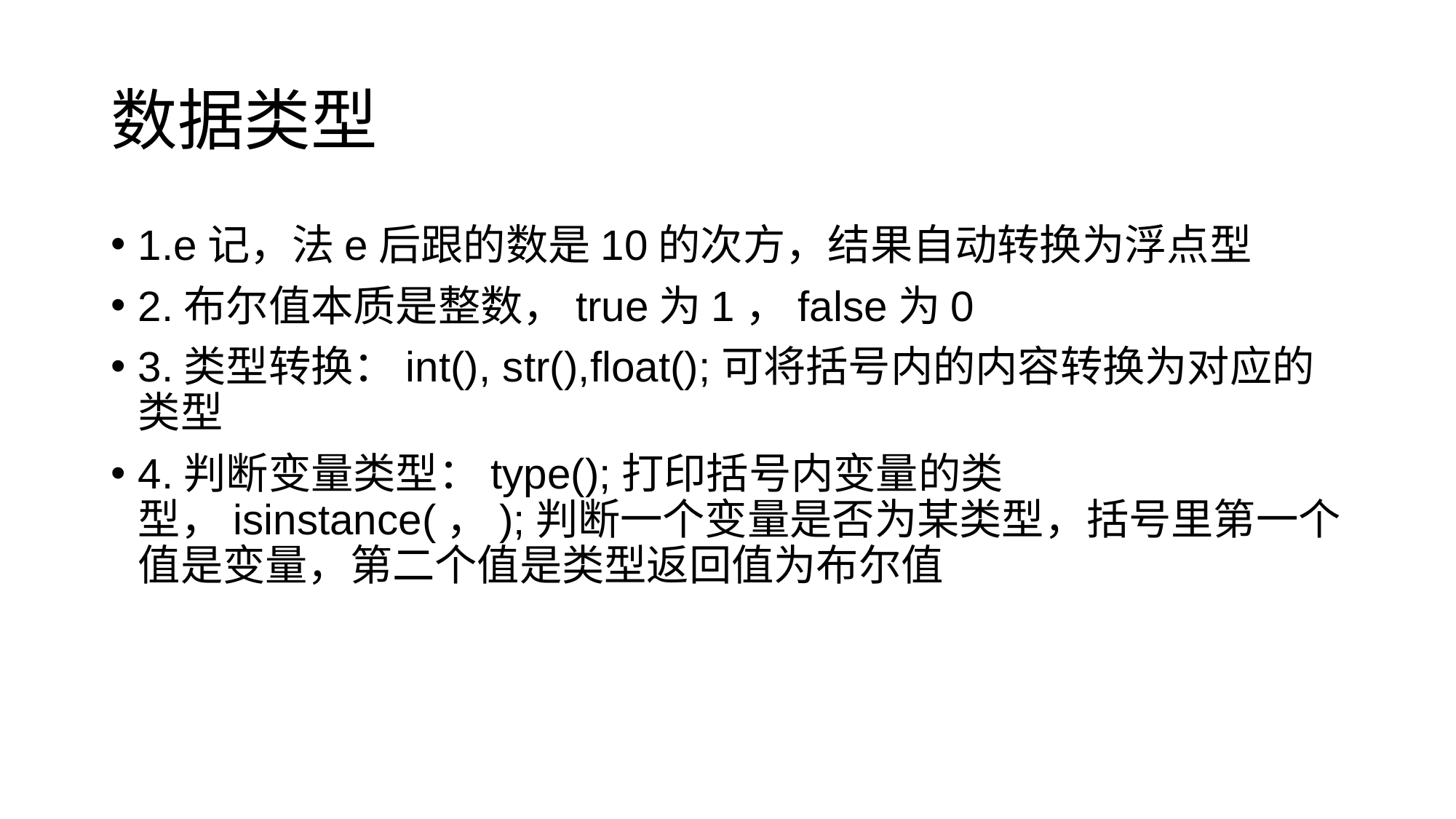

# 数据类型
1.e记，法e后跟的数是10的次方，结果自动转换为浮点型
2.布尔值本质是整数，true为1，false为0
3.类型转换：int(), str(),float();可将括号内的内容转换为对应的类型
4.判断变量类型：type();打印括号内变量的类型，isinstance(，);判断一个变量是否为某类型，括号里第一个值是变量，第二个值是类型返回值为布尔值